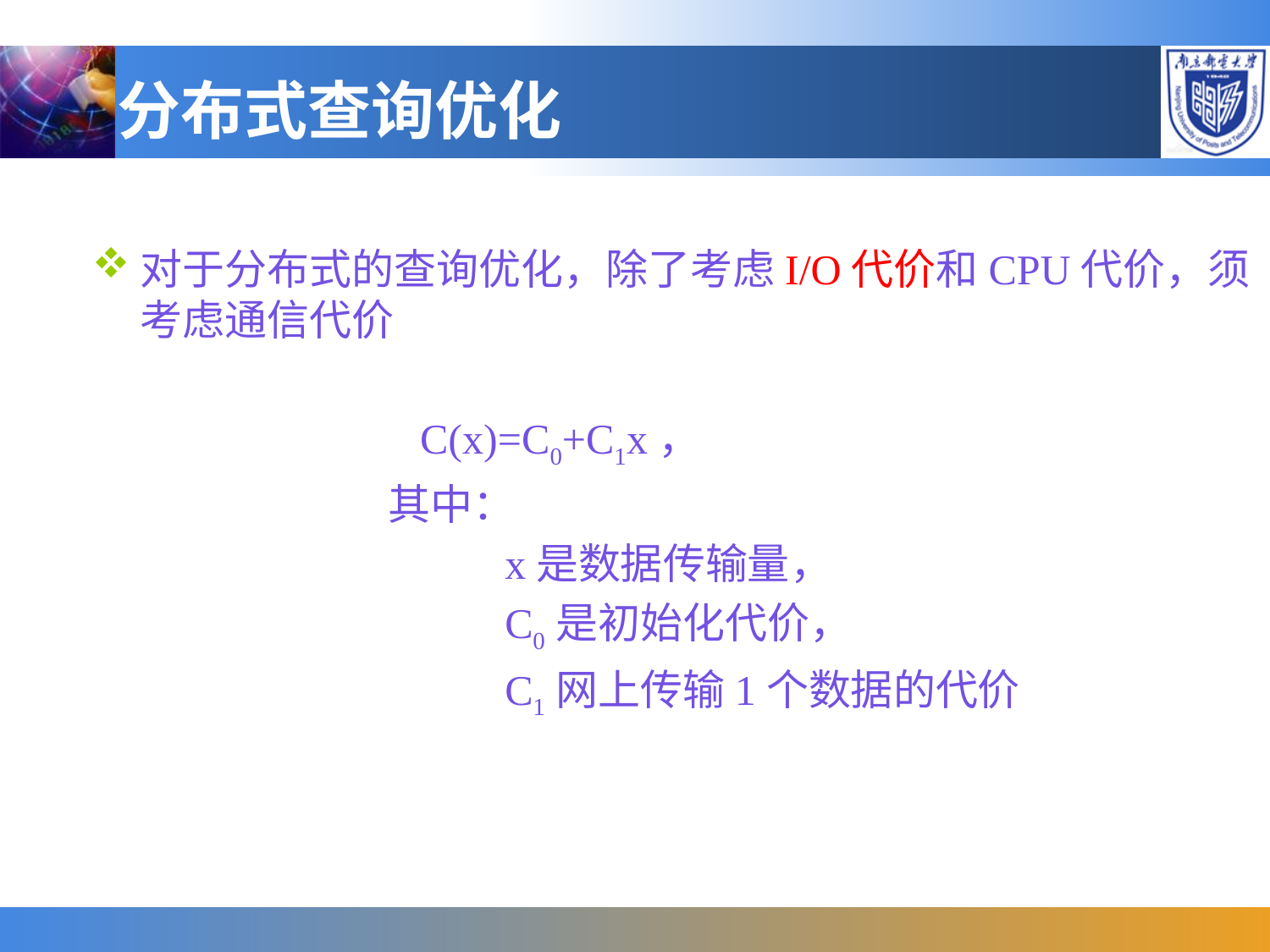

# 分布式查询优化

对于分布式的查询优化，除了考虑I/O代价和CPU代价，须考虑通信代价

                               C(x)=C0+C1x，
                              其中：
                                       x是数据传输量，
                                       C0是初始化代价，
                                       C1网上传输1个数据的代价